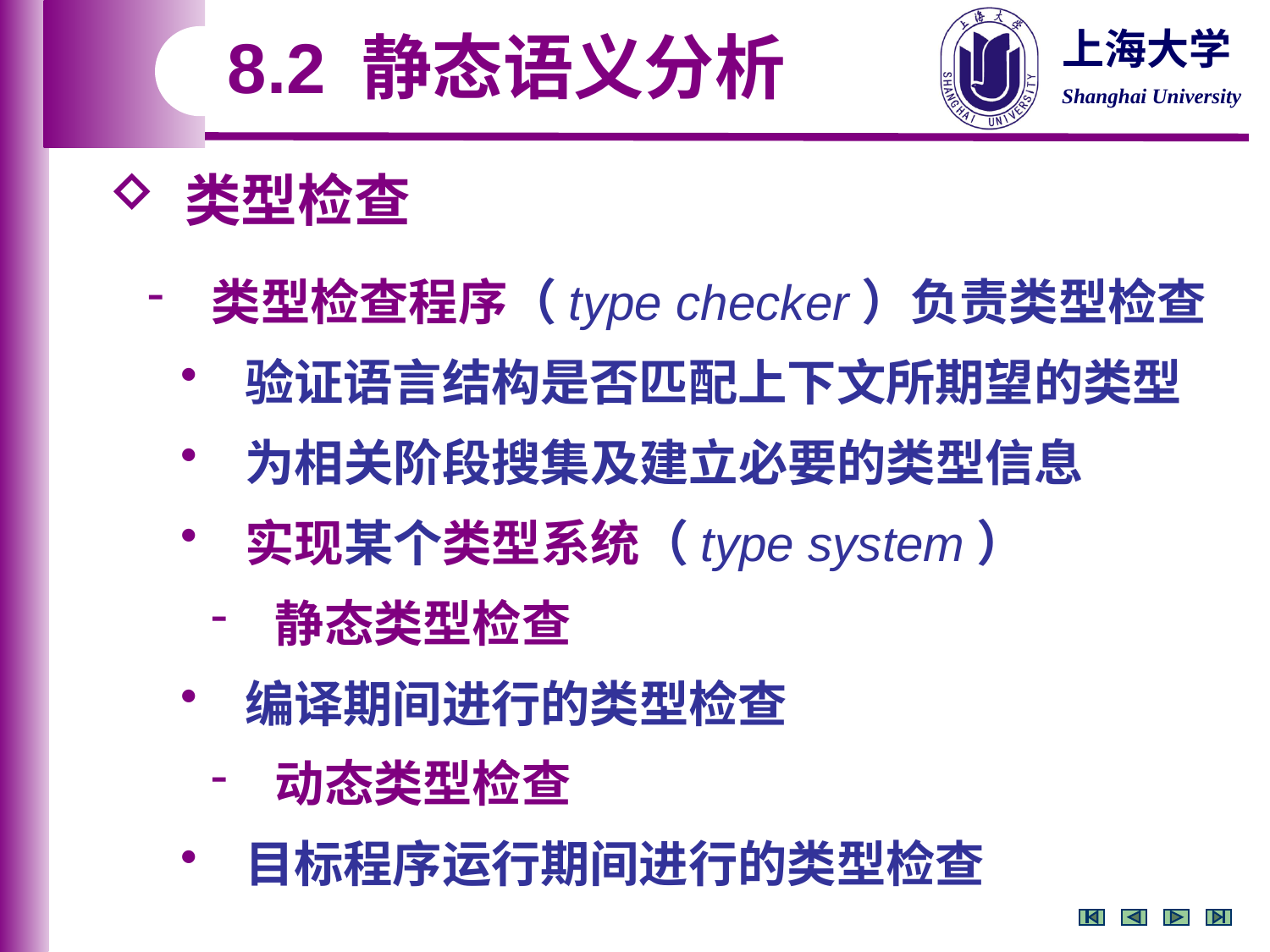

8.2 静态语义分析
 类型检查
  类型检查程序（type checker）负责类型检查

  验证语言结构是否匹配上下文所期望的类型

  为相关阶段搜集及建立必要的类型信息

  实现某个类型系统（type system）

  静态类型检查

  编译期间进行的类型检查

  动态类型检查

  目标程序运行期间进行的类型检查